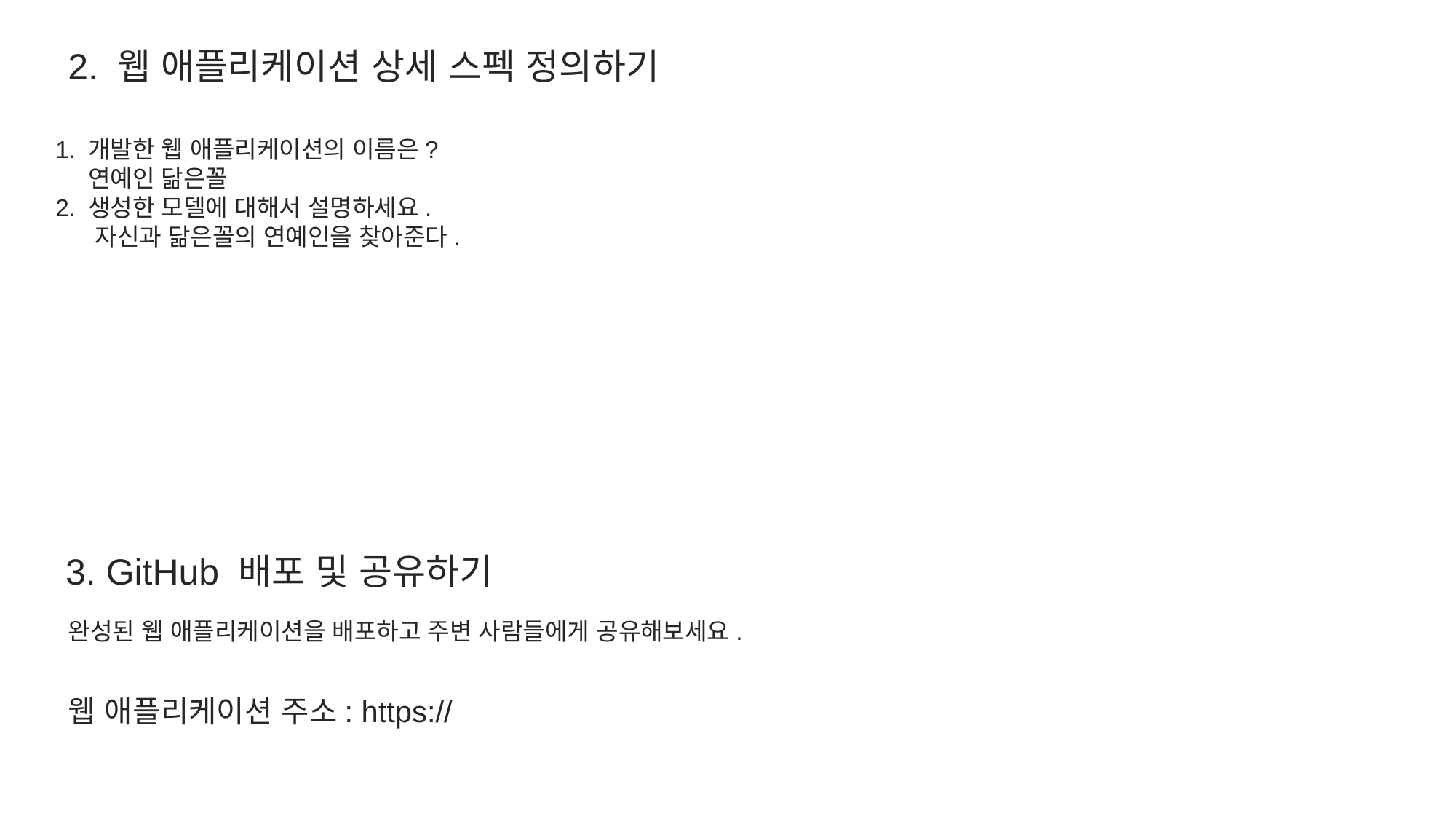

2. 웹 애플리케이션 상세 스펙 정의하기
1. 개발한 웹 애플리케이션의 이름은?
    연예인 닮은꼴
2. 생성한 모델에 대해서 설명하세요.
     자신과 닮은꼴의 연예인을 찾아준다.

3. GitHub 배포 및 공유하기
완성된 웹 애플리케이션을 배포하고 주변 사람들에게 공유해보세요.
웹 애플리케이션 주소: https://